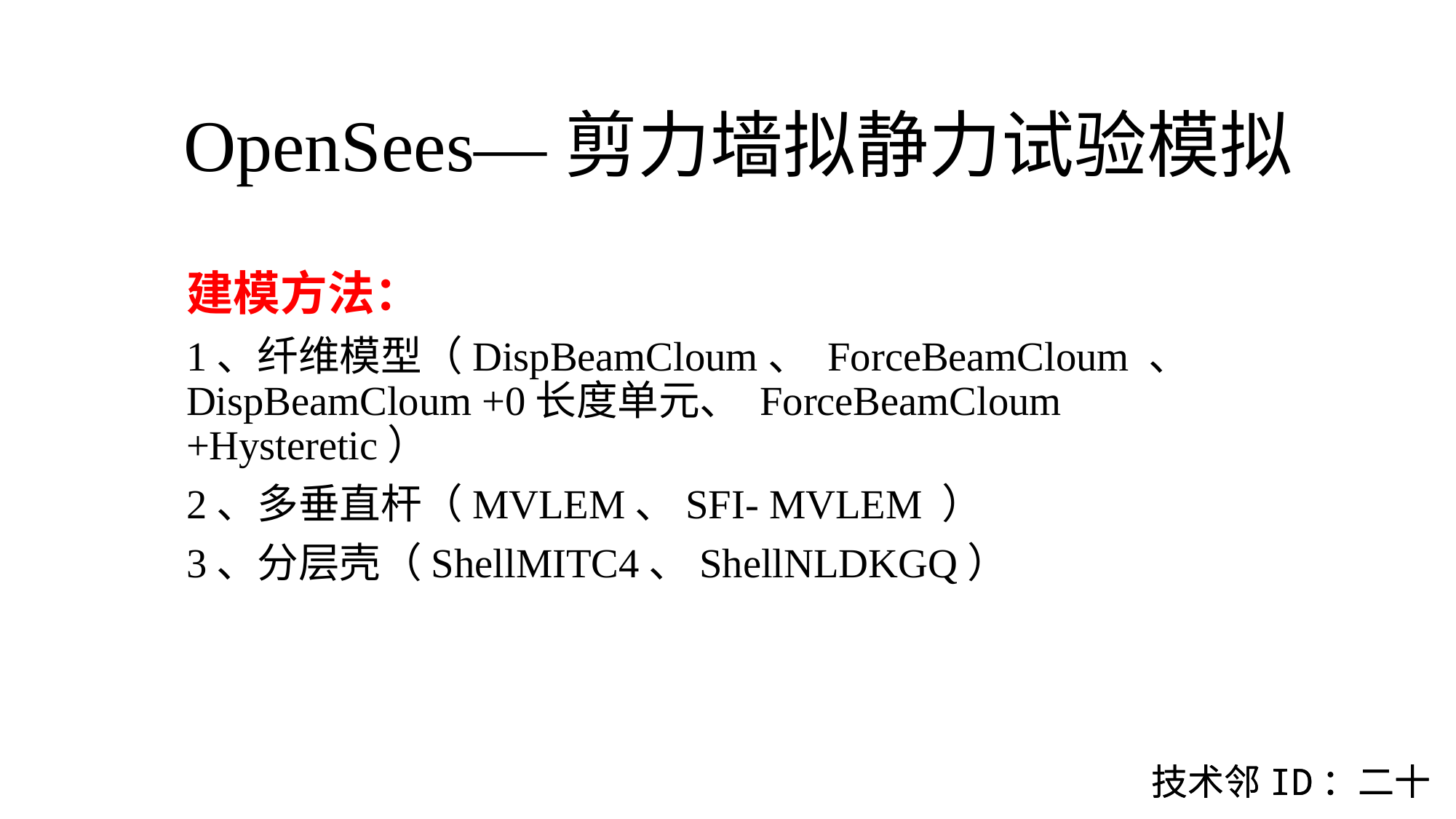

# OpenSees—剪力墙拟静力试验模拟
建模方法：
1、纤维模型（DispBeamCloum、 ForceBeamCloum 、 DispBeamCloum +0长度单元、 ForceBeamCloum +Hysteretic）
2、多垂直杆（MVLEM、SFI- MVLEM ）
3、分层壳（ShellMITC4、ShellNLDKGQ）